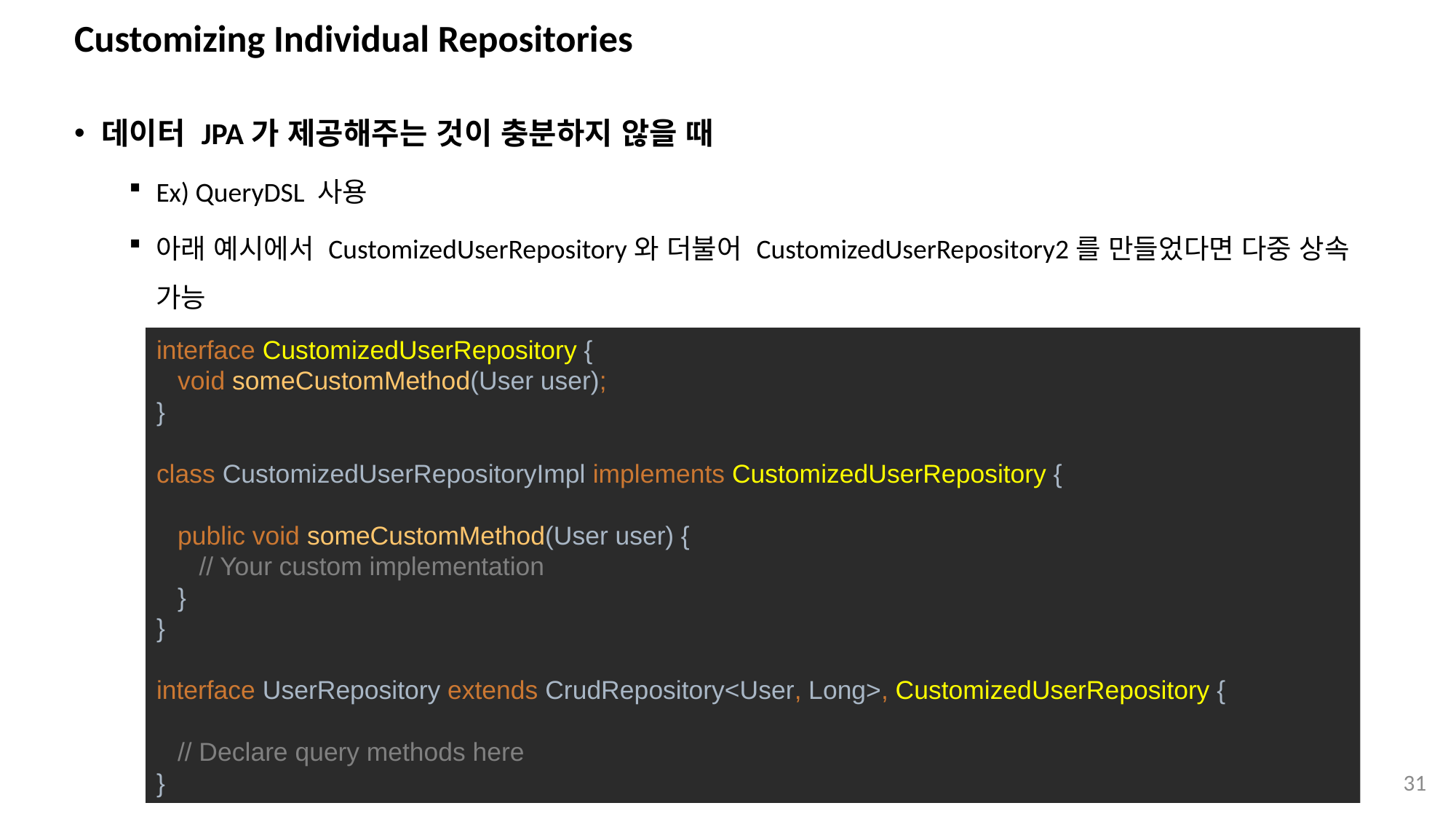

# Customizing Individual Repositories
데이터 JPA가 제공해주는 것이 충분하지 않을 때
Ex) QueryDSL 사용
아래 예시에서 CustomizedUserRepository와 더불어 CustomizedUserRepository2를 만들었다면 다중 상속 가능

interface CustomizedUserRepository {
   void someCustomMethod(User user);
}
class CustomizedUserRepositoryImpl implements CustomizedUserRepository {
   public void someCustomMethod(User user) {
      // Your custom implementation
   }
}
interface UserRepository extends CrudRepository<User, Long>, CustomizedUserRepository {
   // Declare query methods here
}
31